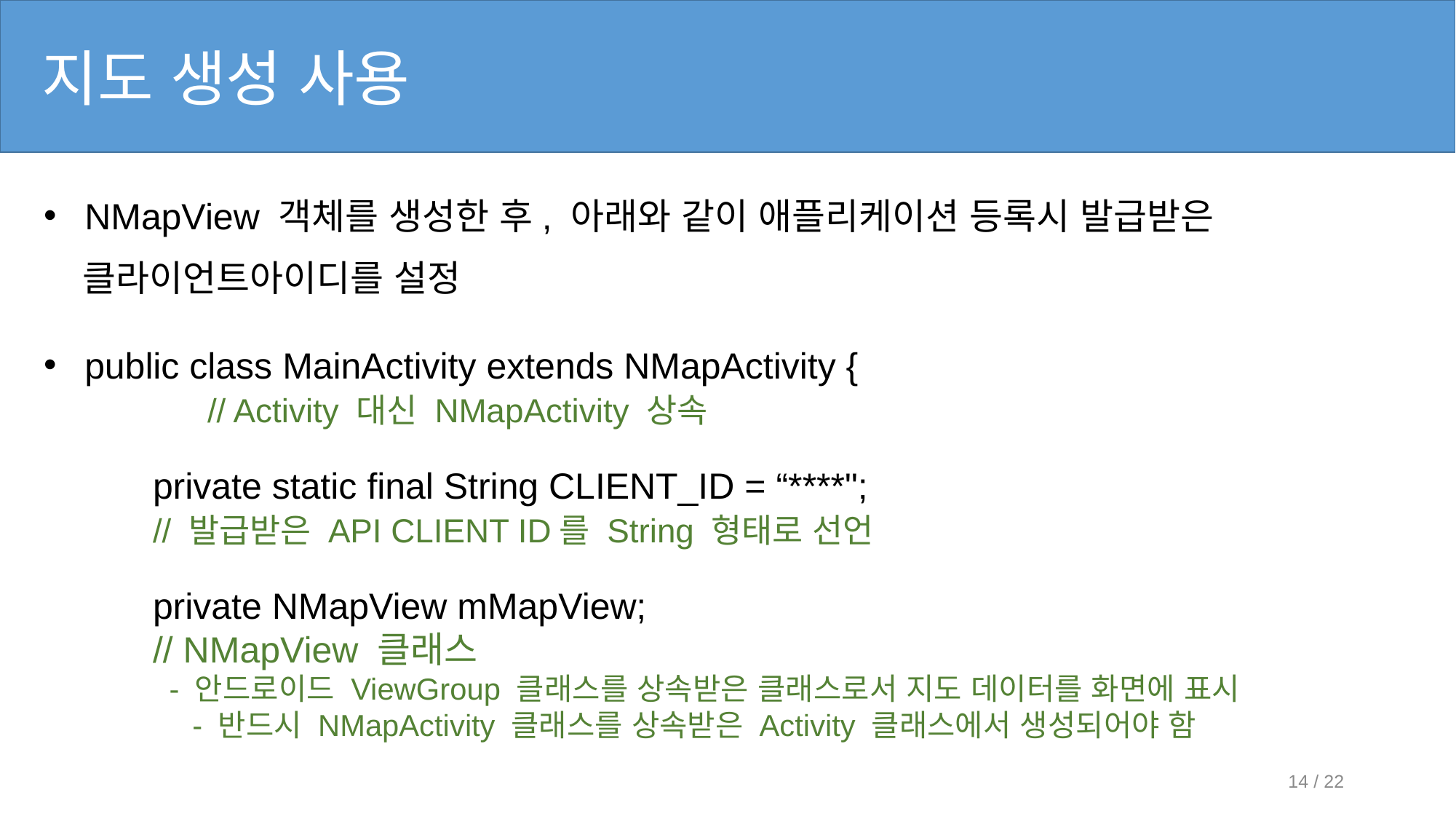

지도 생성 사용
NMapView 객체를 생성한 후, 아래와 같이 애플리케이션 등록시 발급받은

   클라이언트아이디를 설정

public class MainActivity extends NMapActivity {
	// Activity 대신 NMapActivity 상속

    	private static final String CLIENT_ID = “****";
	// 발급받은 API CLIENT ID를 String 형태로 선언

    	private NMapView mMapView;
	// NMapView 클래스
               - 안드로이드 ViewGroup 클래스를 상속받은 클래스로서 지도 데이터를 화면에 표시
	     - 반드시 NMapActivity 클래스를 상속받은 Activity 클래스에서 생성되어야 함
14 / 22